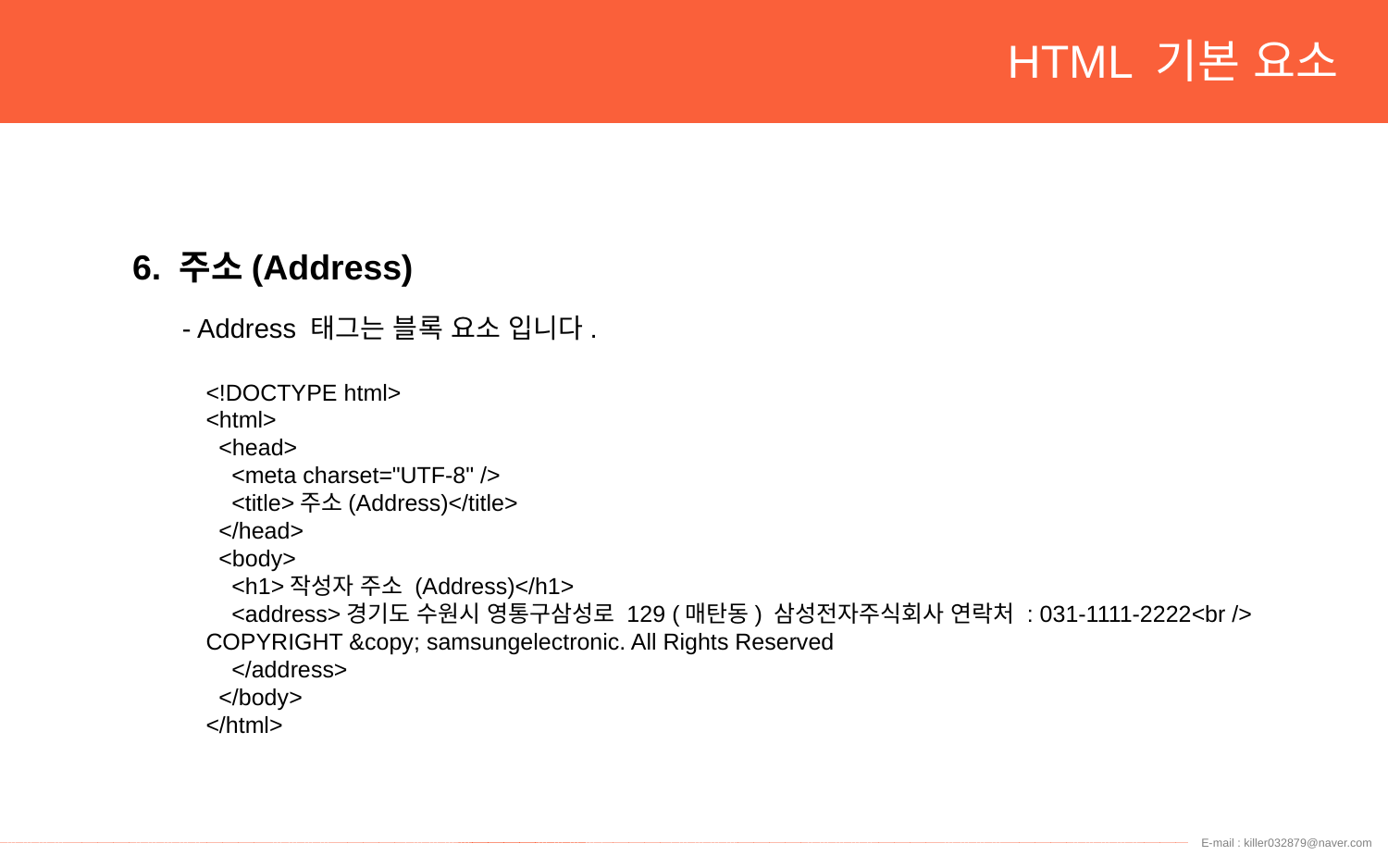

HTML 기본 요소
6. 주소(Address)
- Address 태그는 블록 요소 입니다.
<!DOCTYPE html>
<html>
  <head>
    <meta charset="UTF-8" />
    <title>주소(Address)</title>
  </head>
  <body>
    <h1>작성자 주소 (Address)</h1>
    <address>경기도 수원시 영통구삼성로 129 (매탄동) 삼성전자주식회사 연락처 : 031-1111-2222<br />
COPYRIGHT &copy; samsungelectronic. All Rights Reserved
    </address>
  </body>
</html>